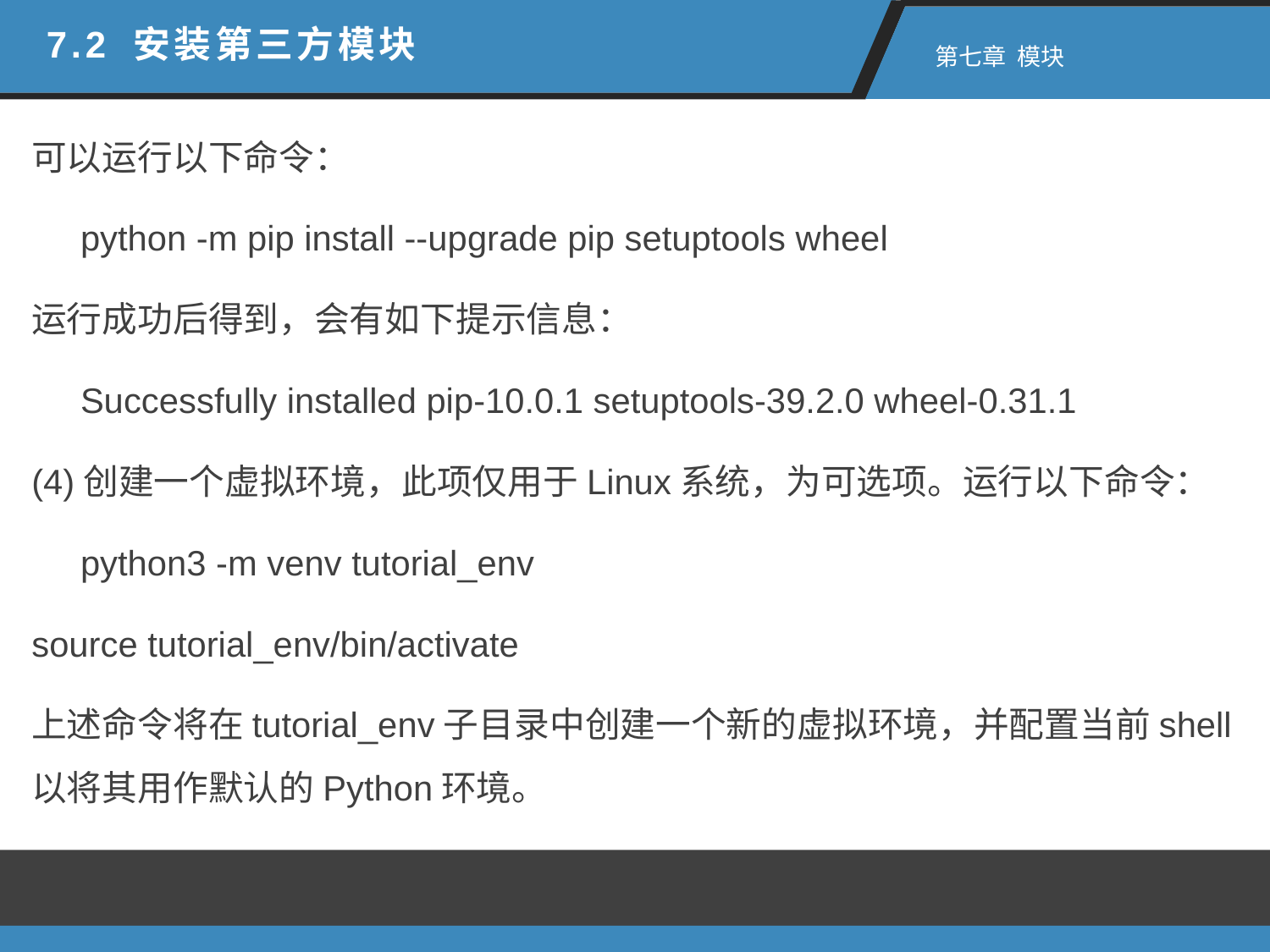

7.2 安装第三方模块
  第七章  模块
可以运行以下命令：
     python -m pip install --upgrade pip setuptools wheel
运行成功后得到，会有如下提示信息：
     Successfully installed pip-10.0.1 setuptools-39.2.0 wheel-0.31.1
(4)创建一个虚拟环境，此项仅用于Linux系统，为可选项。运行以下命令：
     python3 -m venv tutorial_env
source tutorial_env/bin/activate
上述命令将在tutorial_env子目录中创建一个新的虚拟环境，并配置当前shell以将其用作默认的Python环境。